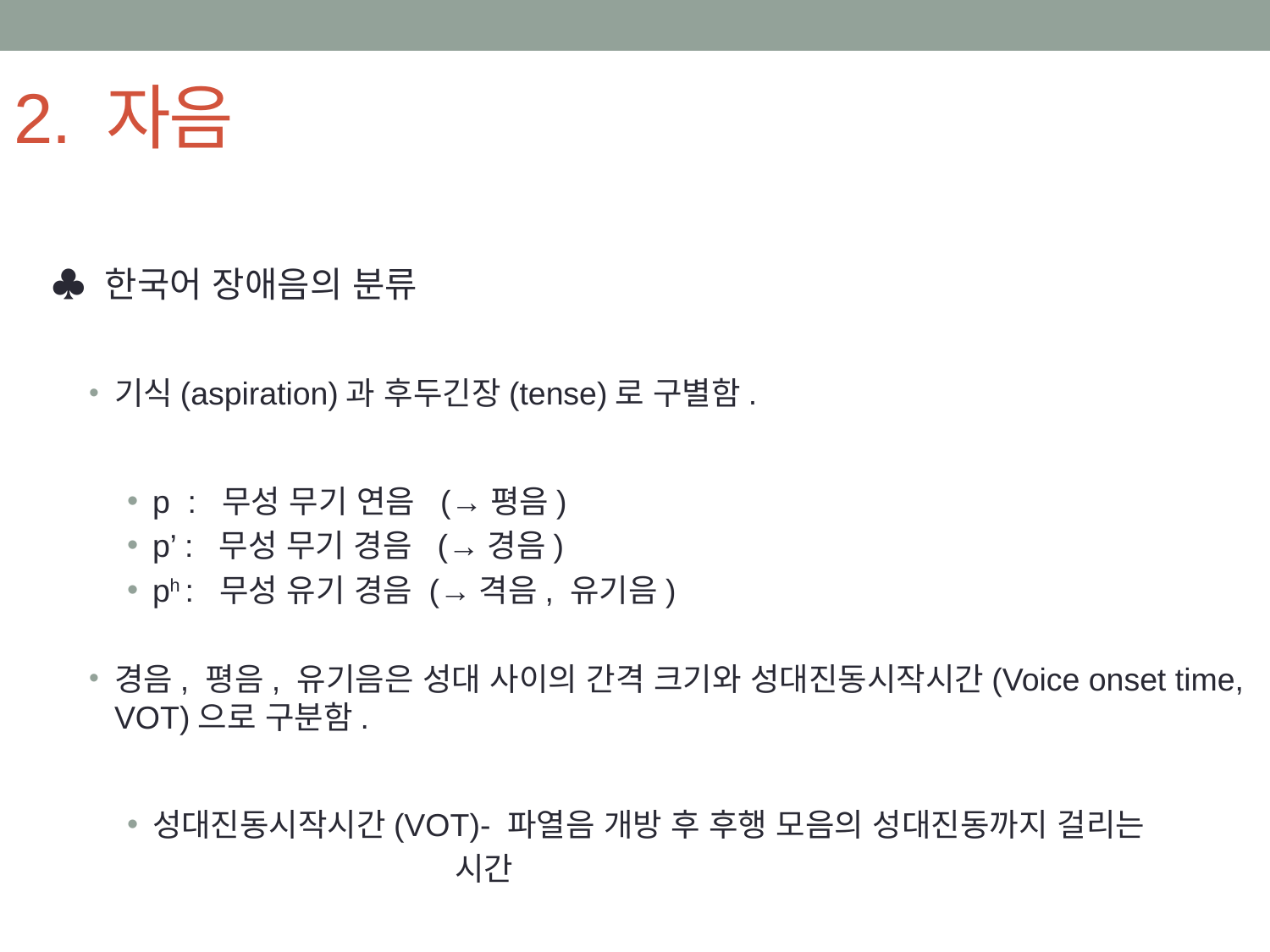

# 2. 자음

♣ 한국어 장애음의 분류

기식(aspiration)과 후두긴장(tense)로 구별함.

p  :  무성 무기 연음  (→평음)
p’ :  무성 무기 경음  (→경음)
ph :  무성 유기 경음 (→격음, 유기음)

경음, 평음, 유기음은 성대 사이의 간격 크기와 성대진동시작시간(Voice onset time, VOT)으로 구분함.

성대진동시작시간(VOT)- 파열음 개방 후 후행 모음의 성대진동까지 걸리는
                                    시간